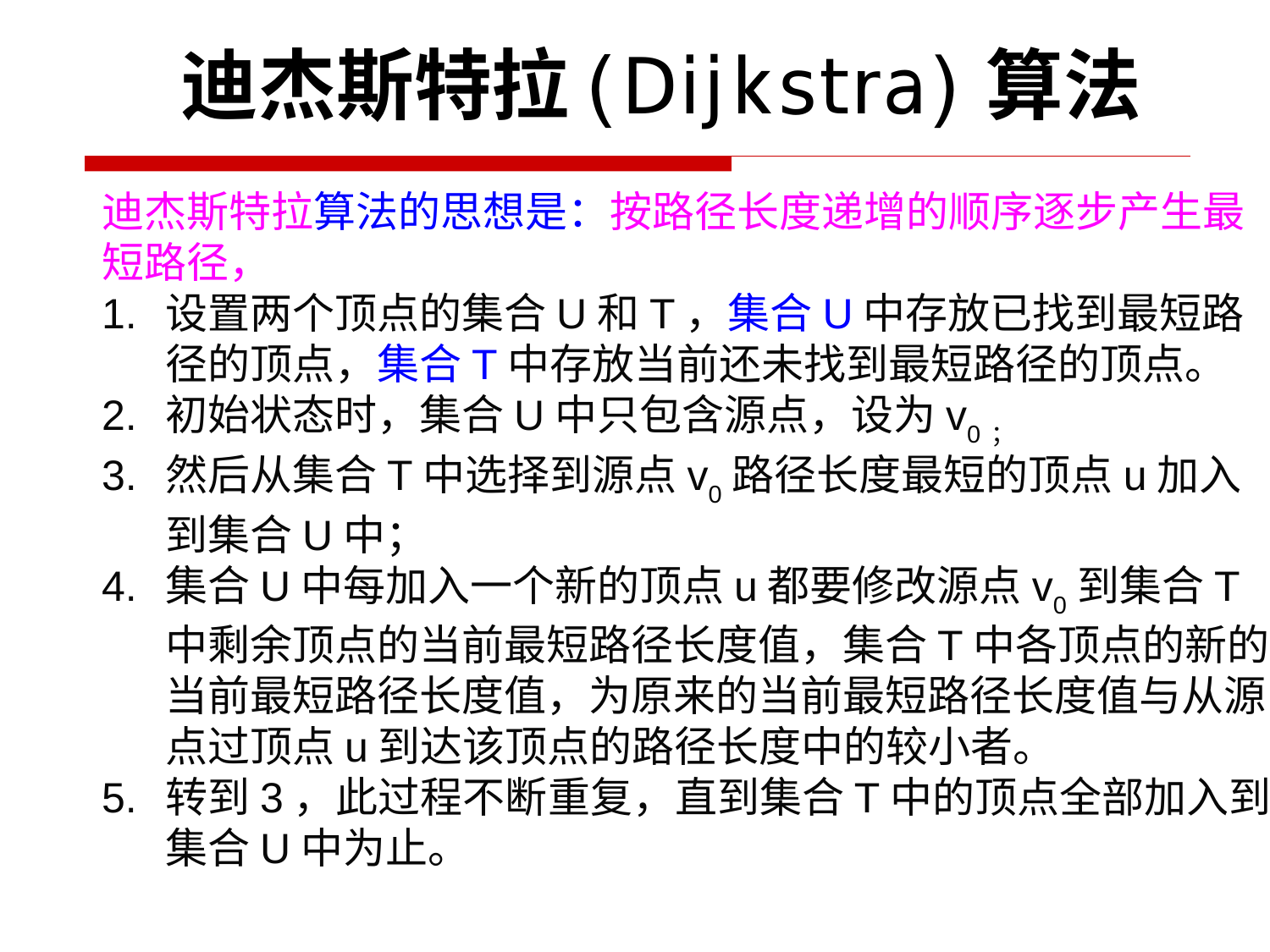

迪杰斯特拉(Dijkstra)算法
迪杰斯特拉算法的思想是：按路径长度递增的顺序逐步产生最
短路径，
设置两个顶点的集合U和T，集合U中存放已找到最短路径的顶点，集合T中存放当前还未找到最短路径的顶点。
初始状态时，集合U中只包含源点，设为v0；
然后从集合T中选择到源点v0路径长度最短的顶点u加入到集合U中；
集合U中每加入一个新的顶点u都要修改源点v0到集合T中剩余顶点的当前最短路径长度值，集合T中各顶点的新的当前最短路径长度值，为原来的当前最短路径长度值与从源点过顶点u到达该顶点的路径长度中的较小者。
转到3，此过程不断重复，直到集合T中的顶点全部加入到集合U中为止。